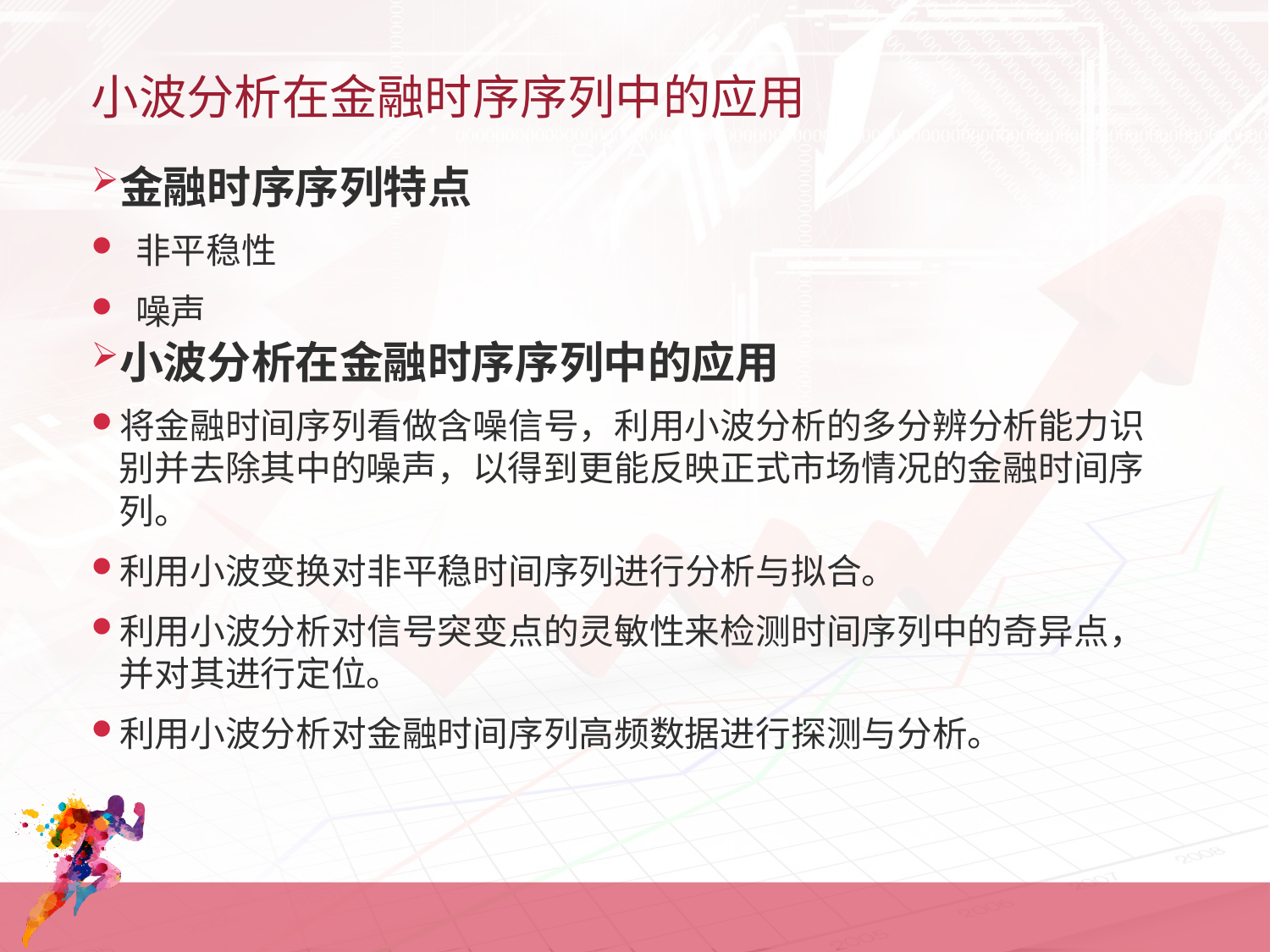

# 小波分析在金融时序序列中的应用
金融时序序列特点
 非平稳性
 噪声
小波分析在金融时序序列中的应用
将金融时间序列看做含噪信号，利用小波分析的多分辨分析能力识别并去除其中的噪声，以得到更能反映正式市场情况的金融时间序列。
利用小波变换对非平稳时间序列进行分析与拟合。
利用小波分析对信号突变点的灵敏性来检测时间序列中的奇异点，并对其进行定位。
利用小波分析对金融时间序列高频数据进行探测与分析。